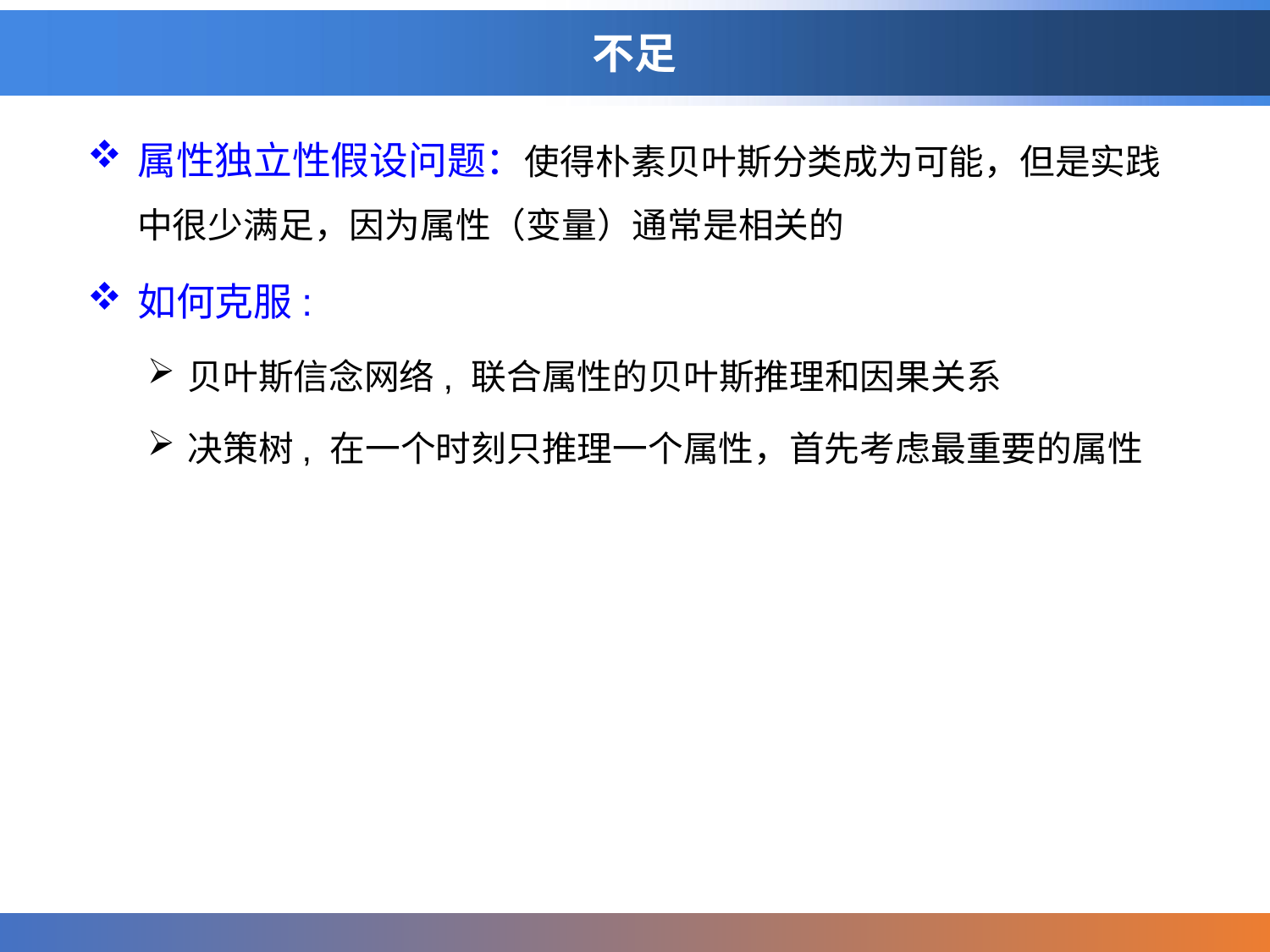

# 不足
属性独立性假设问题：使得朴素贝叶斯分类成为可能，但是实践中很少满足，因为属性（变量）通常是相关的
如何克服:
贝叶斯信念网络, 联合属性的贝叶斯推理和因果关系
决策树, 在一个时刻只推理一个属性，首先考虑最重要的属性